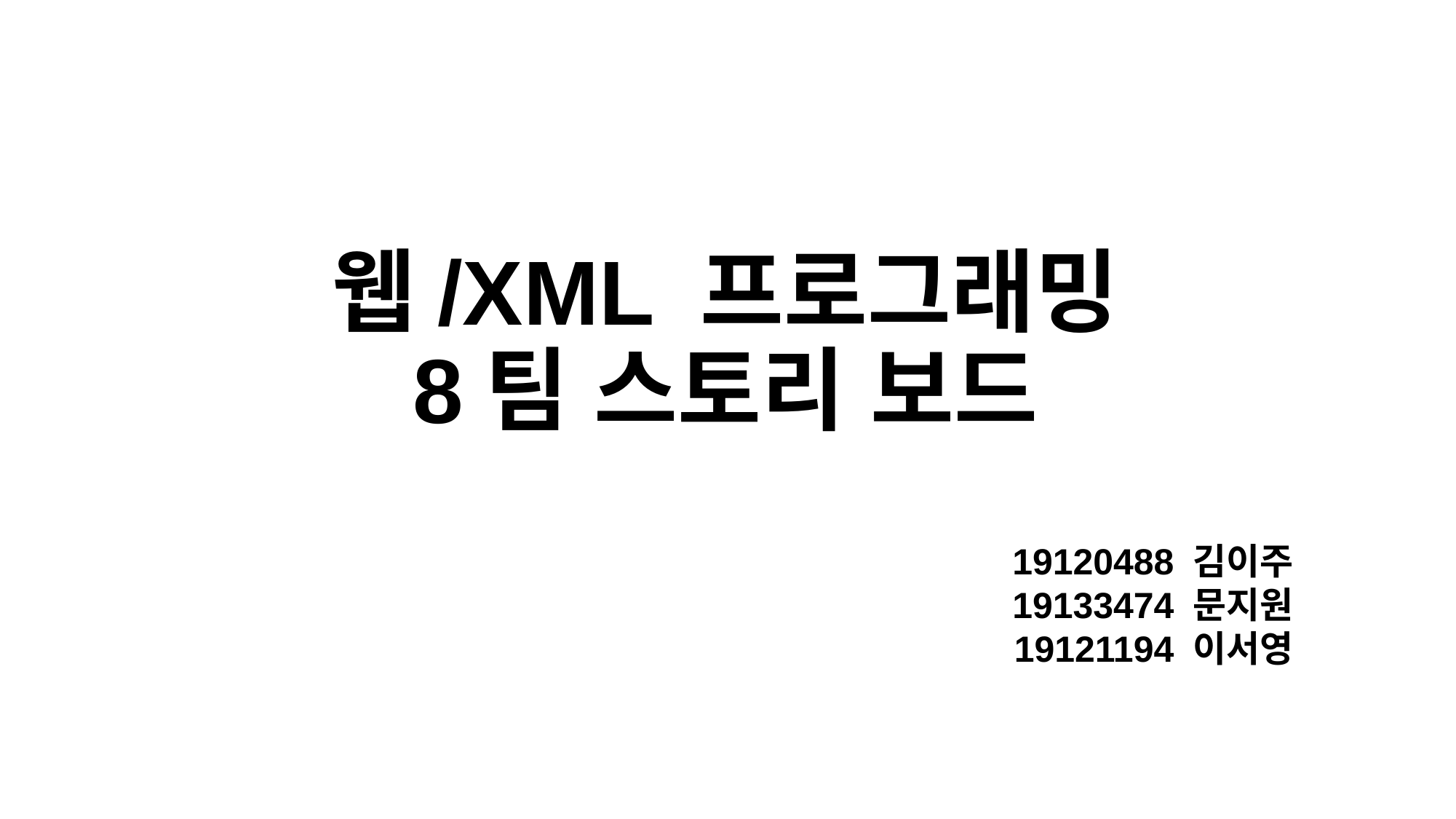

# 웹/XML 프로그래밍 8팀 스토리 보드
19120488 김이주
19133474 문지원
19121194 이서영